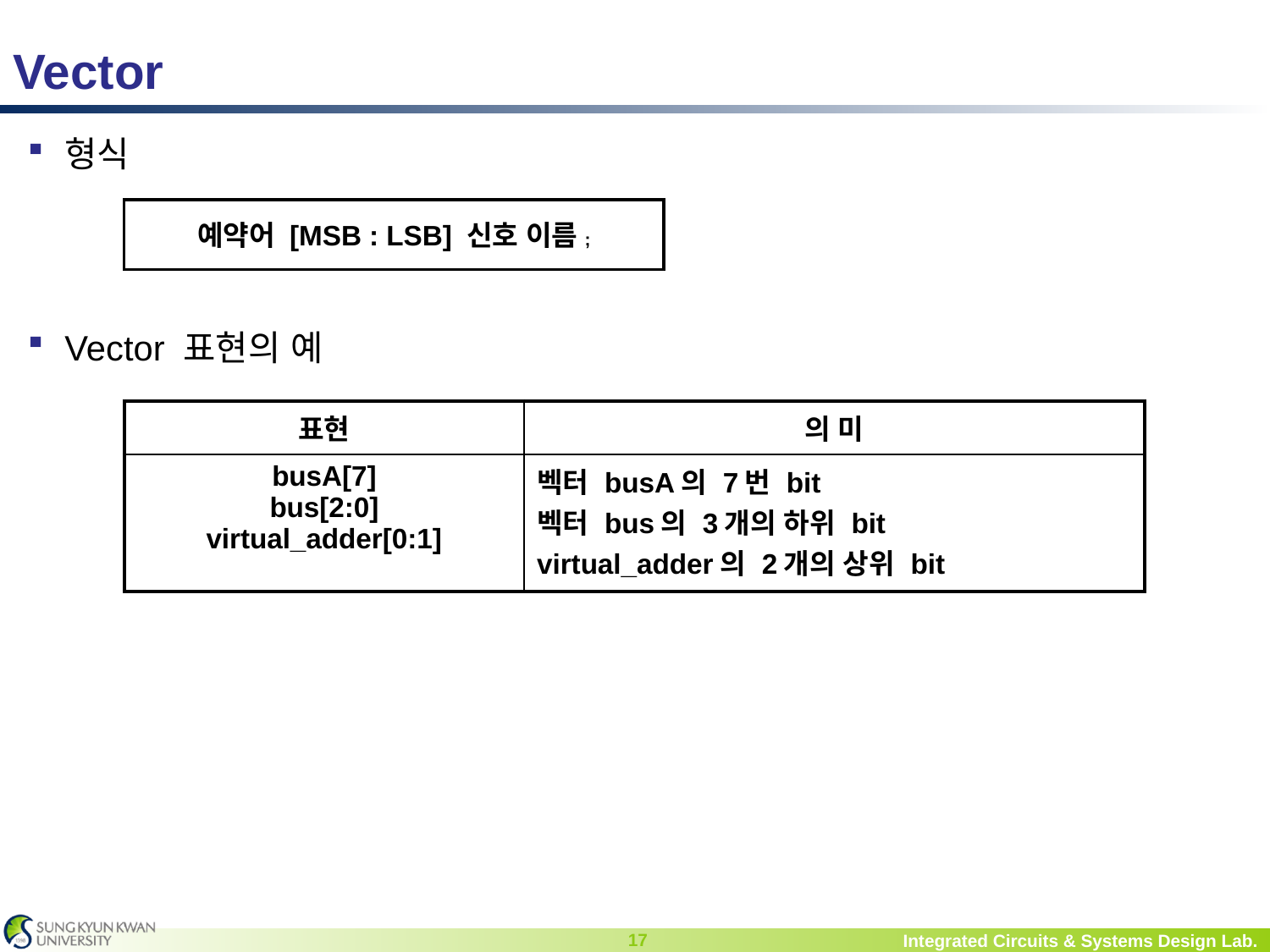

# Vector
형식

Vector 표현의 예

예약어 [MSB : LSB] 신호 이름;
| 표현 | 의 미 |
| --- | --- |
| busA[7] bus[2:0] virtual\_adder[0:1] | 벡터 busA의 7번 bit 벡터 bus의 3개의 하위 bit virtual\_adder의 2개의 상위 bit |